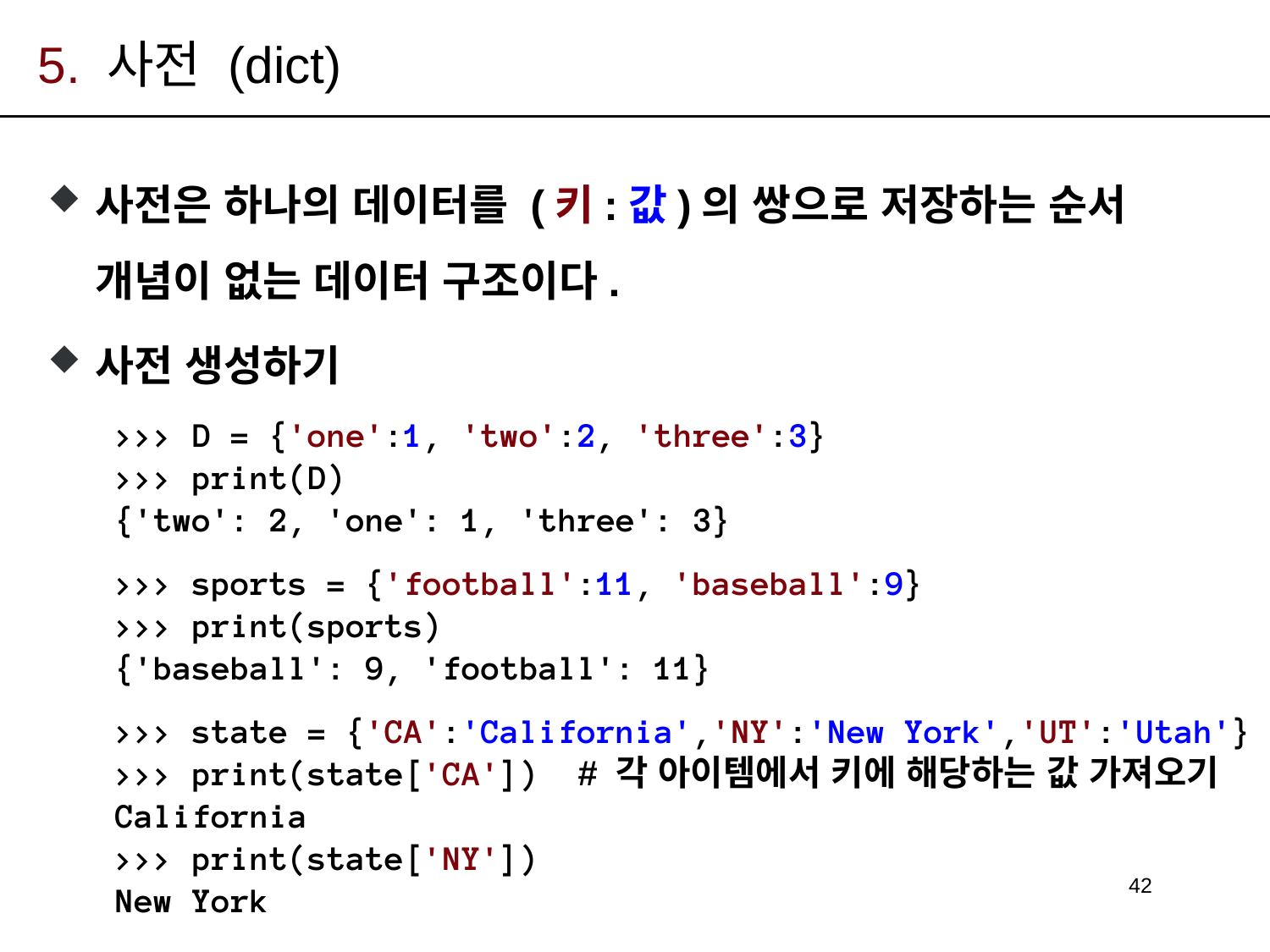

# 5. 사전 (dict)
사전은 하나의 데이터를 (키:값)의 쌍으로 저장하는 순서 개념이 없는 데이터 구조이다.
사전 생성하기

>>> D = {'one':1, 'two':2, 'three':3}
>>> print(D)
{'two': 2, 'one': 1, 'three': 3}

>>> sports = {'football':11, 'baseball':9}
>>> print(sports)
{'baseball': 9, 'football': 11}

>>> state = {'CA':'California','NY':'New York','UT':'Utah'}
>>> print(state['CA'])  # 각 아이템에서 키에 해당하는 값 가져오기
California
>>> print(state['NY'])
New York
42